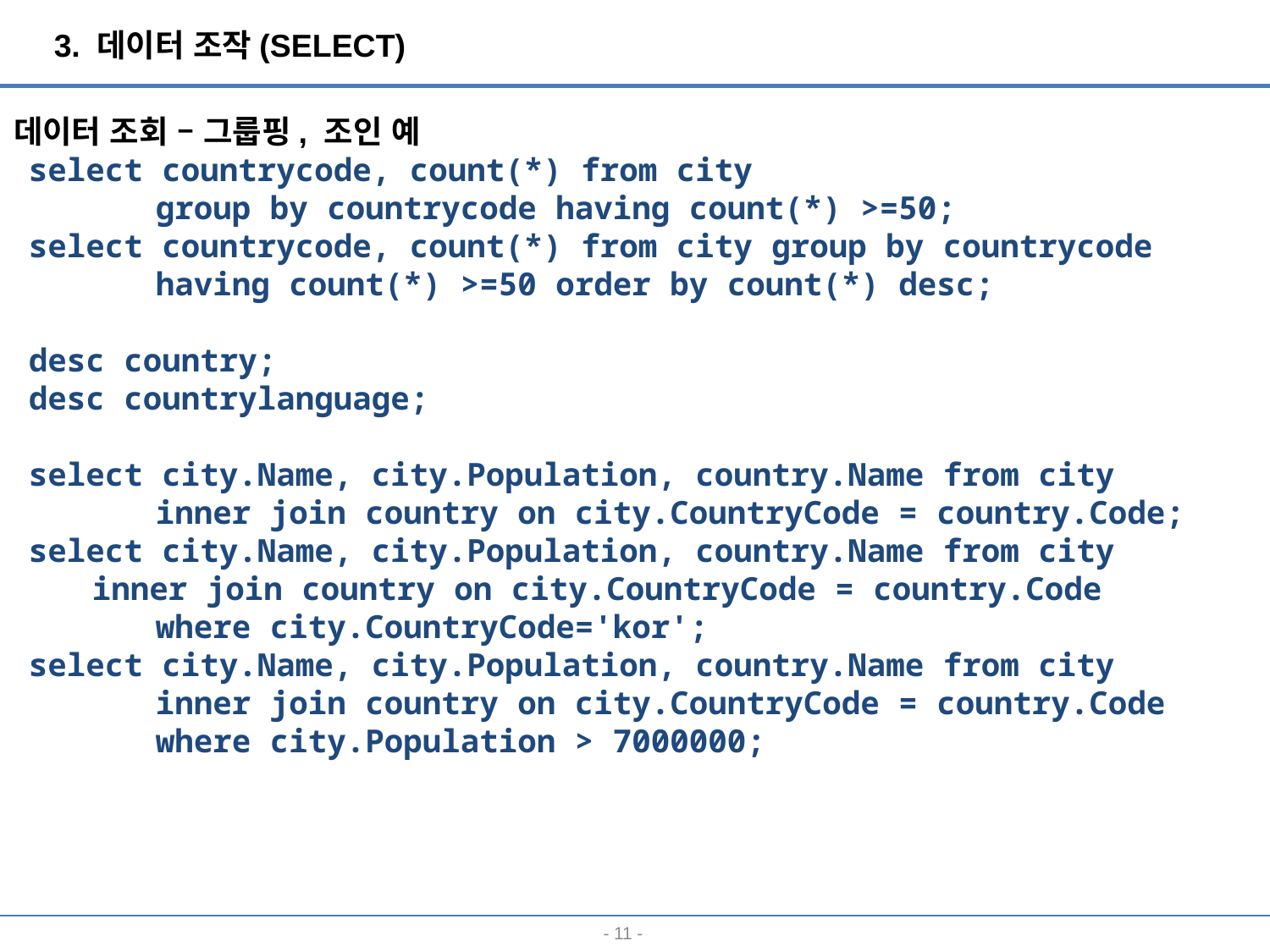

3. 데이터 조작(SELECT)
■ 데이터 조회 – 그룹핑, 조인 예
select countrycode, count(*) from city
	group by countrycode having count(*) >=50;
select countrycode, count(*) from city group by countrycode
	having count(*) >=50 order by count(*) desc;

desc country;
desc countrylanguage;

select city.Name, city.Population, country.Name from city
	inner join country on city.CountryCode = country.Code;
select city.Name, city.Population, country.Name from city
inner join country on city.CountryCode = country.Code
	where city.CountryCode='kor';
select city.Name, city.Population, country.Name from city
	inner join country on city.CountryCode = country.Code
	where city.Population > 7000000;
- 11 -